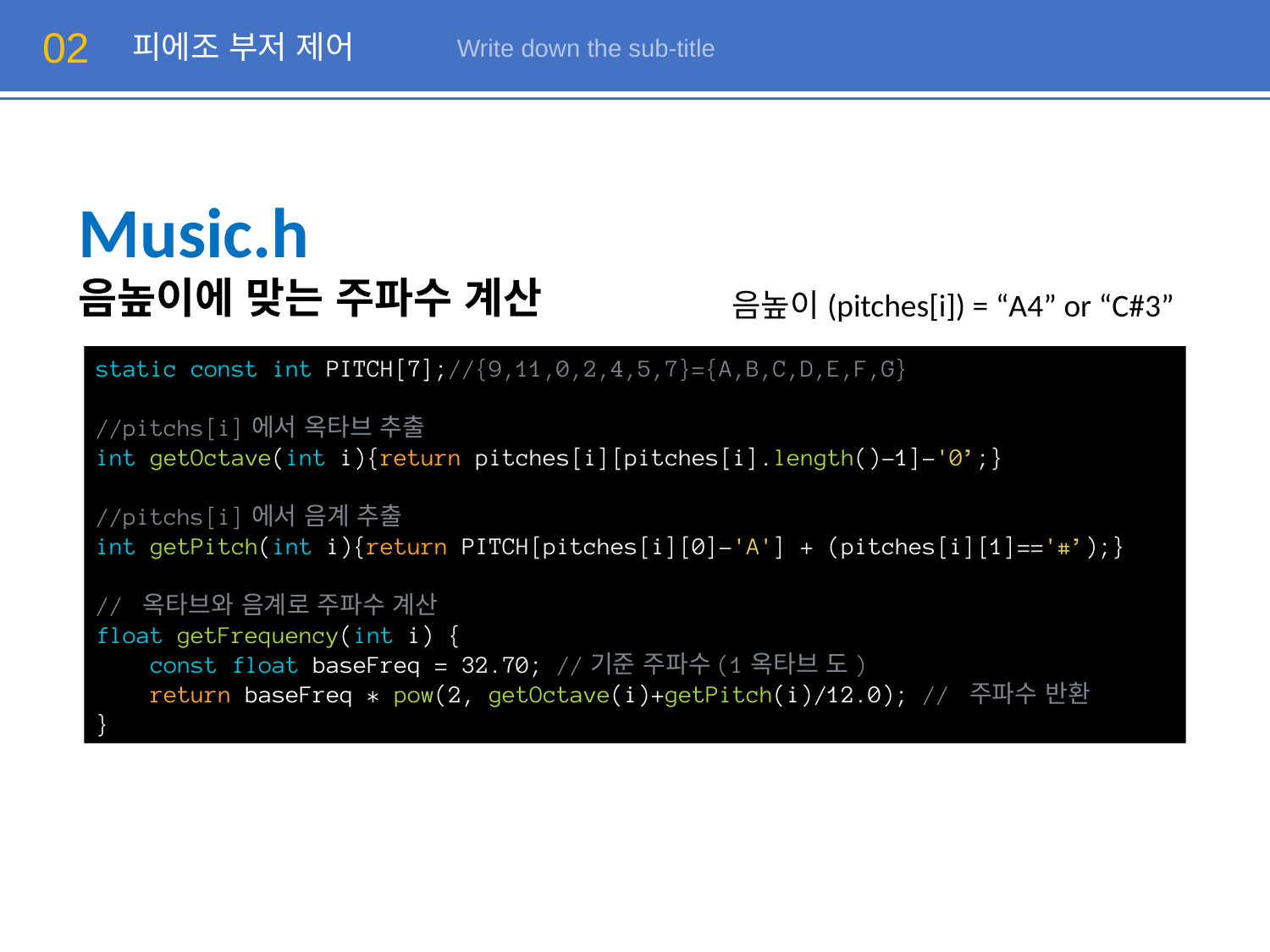

02
피에조 부저 제어
Write down the sub-title
Music.h
음높이에 맞는 주파수 계산
음높이(pitches[i]) = “A4” or “C#3”
static const int PITCH[7];//{9,11,0,2,4,5,7}={A,B,C,D,E,F,G}

//pitchs[i]에서 옥타브 추출
int getOctave(int i){return pitches[i][pitches[i].length()-1]-'0’;}

//pitchs[i]에서 음계 추출
int getPitch(int i){return PITCH[pitches[i][0]-'A'] + (pitches[i][1]=='#’);}

// 옥타브와 음계로 주파수 계산
float getFrequency(int i) {
    const float baseFreq = 32.70; //기준 주파수(1옥타브 도)
    return baseFreq * pow(2, getOctave(i)+getPitch(i)/12.0); // 주파수 반환
}